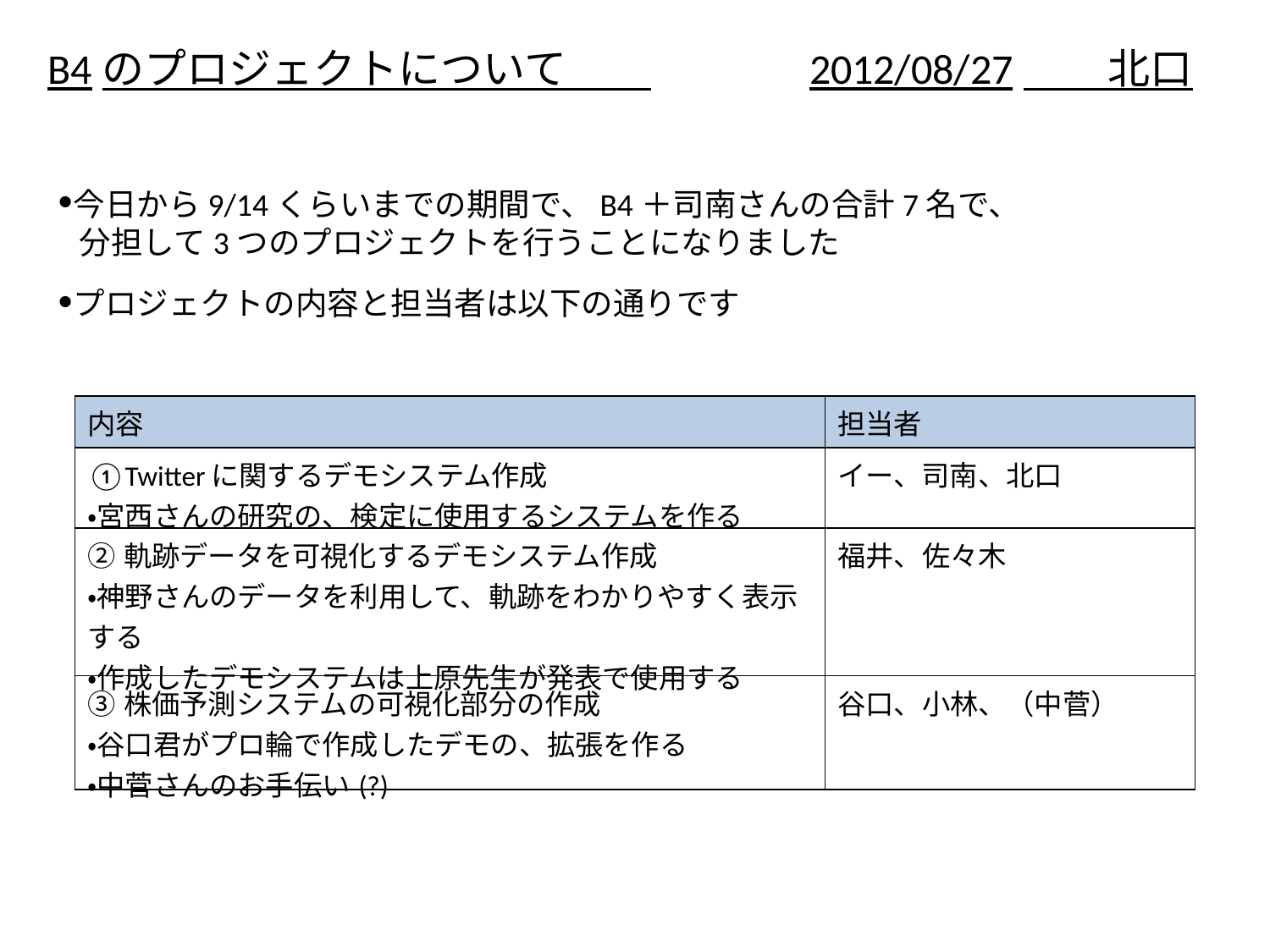

B4のプロジェクトについて　　		2012/08/27　　北口
今日から9/14くらいまでの期間で、B4＋司南さんの合計7名で、
  分担して3つのプロジェクトを行うことになりました

プロジェクトの内容と担当者は以下の通りです
| 内容 | 担当者 |
| --- | --- |
| ①Twitterに関するデモシステム作成 ・宮西さんの研究の、検定に使用するシステムを作る | イー、司南、北口 |
| ②軌跡データを可視化するデモシステム作成 ・神野さんのデータを利用して、軌跡をわかりやすく表示する ・作成したデモシステムは上原先生が発表で使用する | 福井、佐々木 |
| ③株価予測システムの可視化部分の作成 ・谷口君がプロ輪で作成したデモの、拡張を作る ・中菅さんのお手伝い(?) | 谷口、小林、（中菅） |